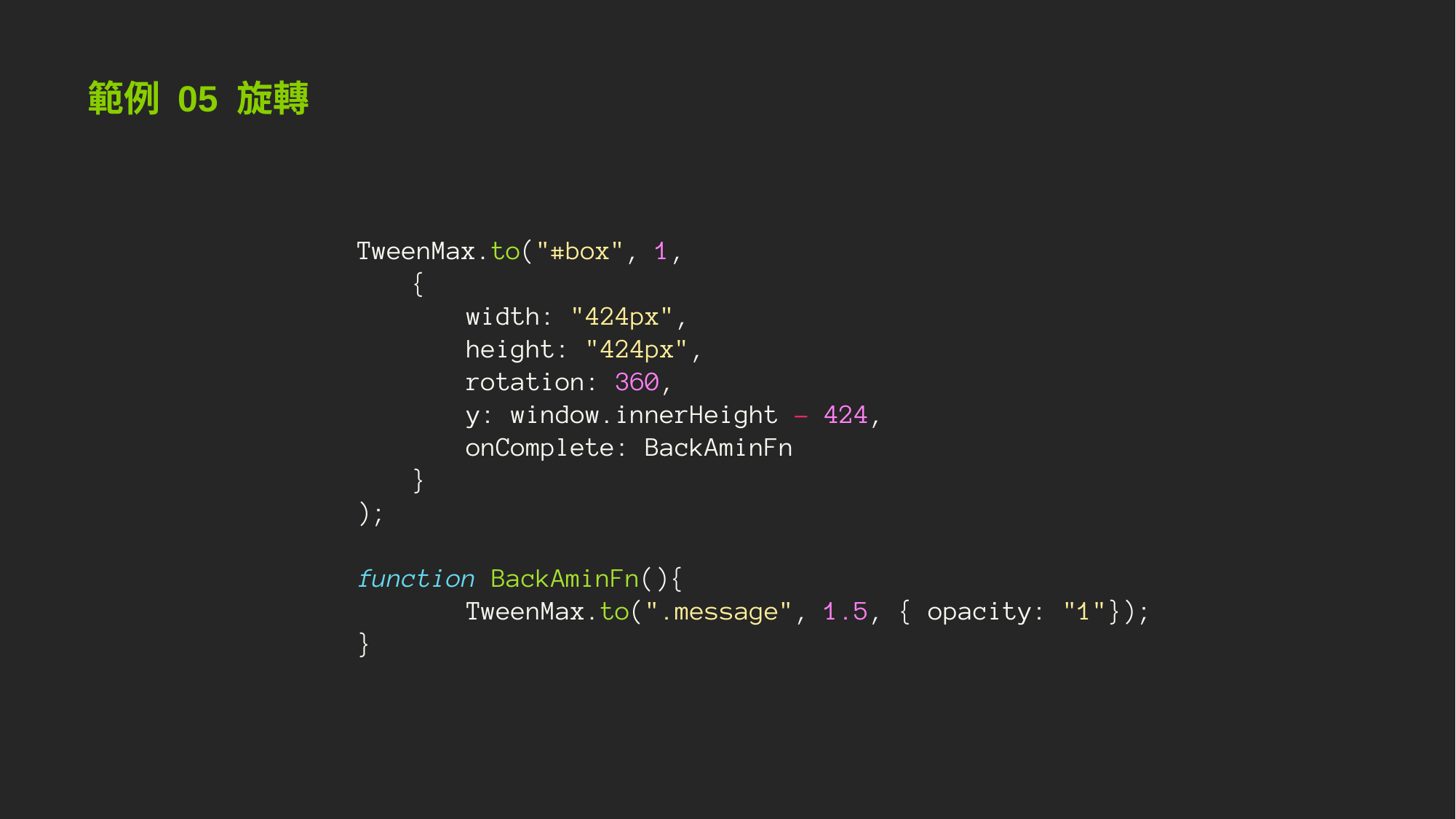

範例 05 旋轉
TweenMax.to("#box", 1,
{
width: "424px",
height: "424px",
rotation: 360,
y: window.innerHeight - 424,
onComplete: BackAminFn
}
);

function BackAminFn(){
	TweenMax.to(".message", 1.5, { opacity: "1"});
}